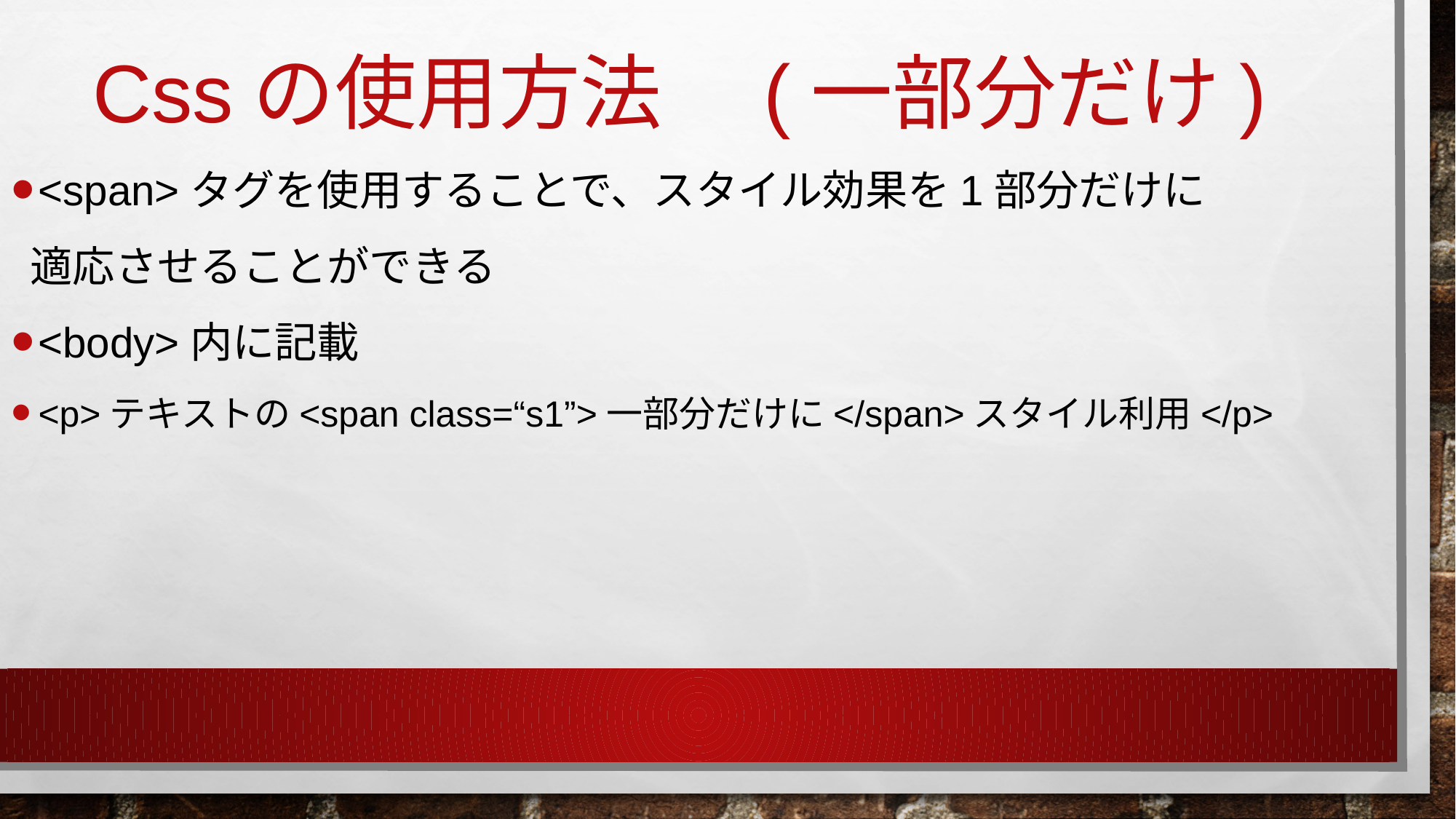

# Cssの使用方法　(一部分だけ)
<span>タグを使用することで、スタイル効果を1部分だけに
 適応させることができる
<body>内に記載
<p>テキストの<span class=“s1”>一部分だけに</span>スタイル利用</p>